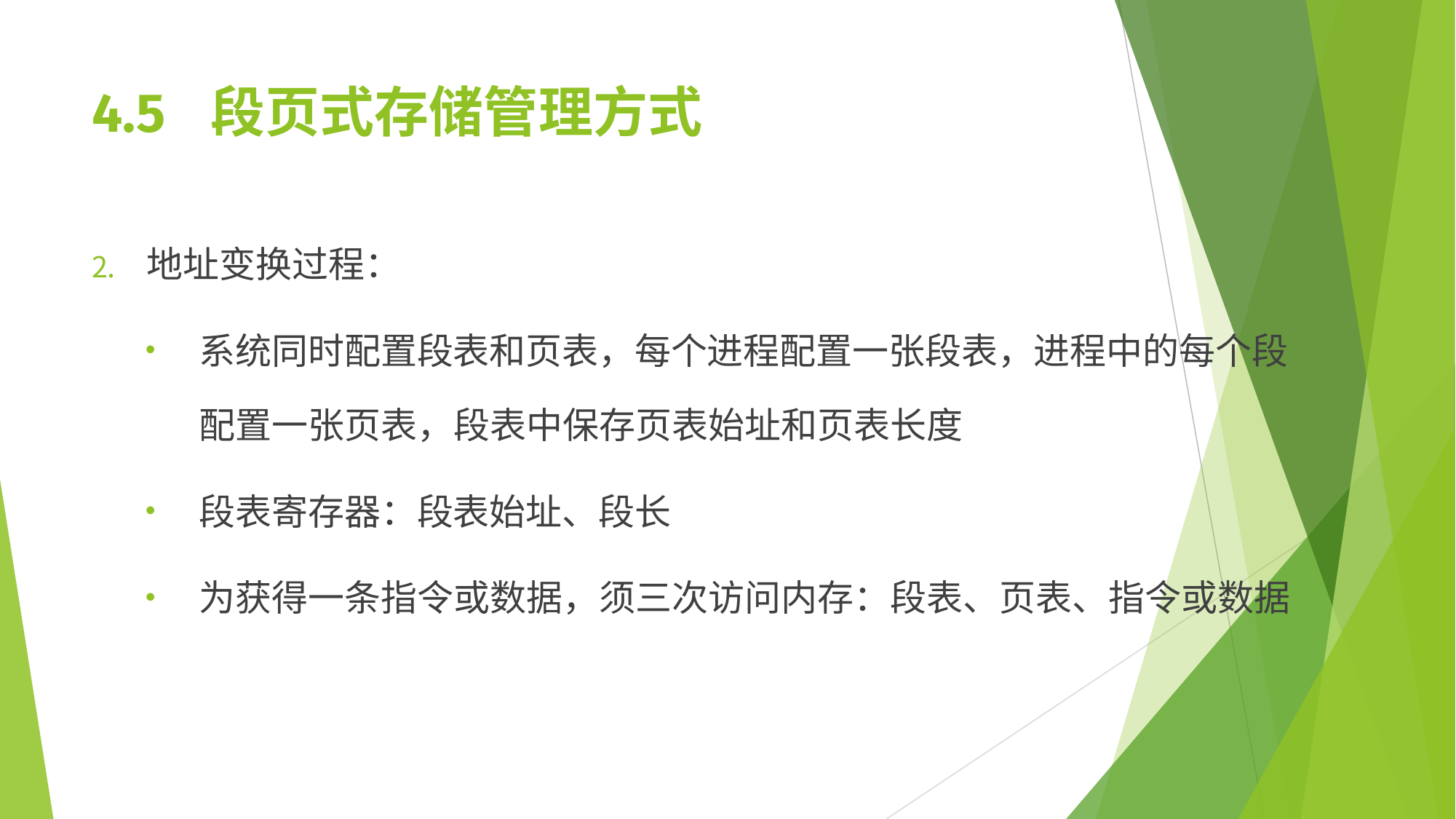

# 4.5	段页式存储管理方式
地址变换过程：

系统同时配置段表和页表，每个进程配置一张段表，进程中的每个段
配置一张页表，段表中保存页表始址和页表长度

段表寄存器：段表始址、段长

为获得一条指令或数据，须三次访问内存：段表、页表、指令或数据